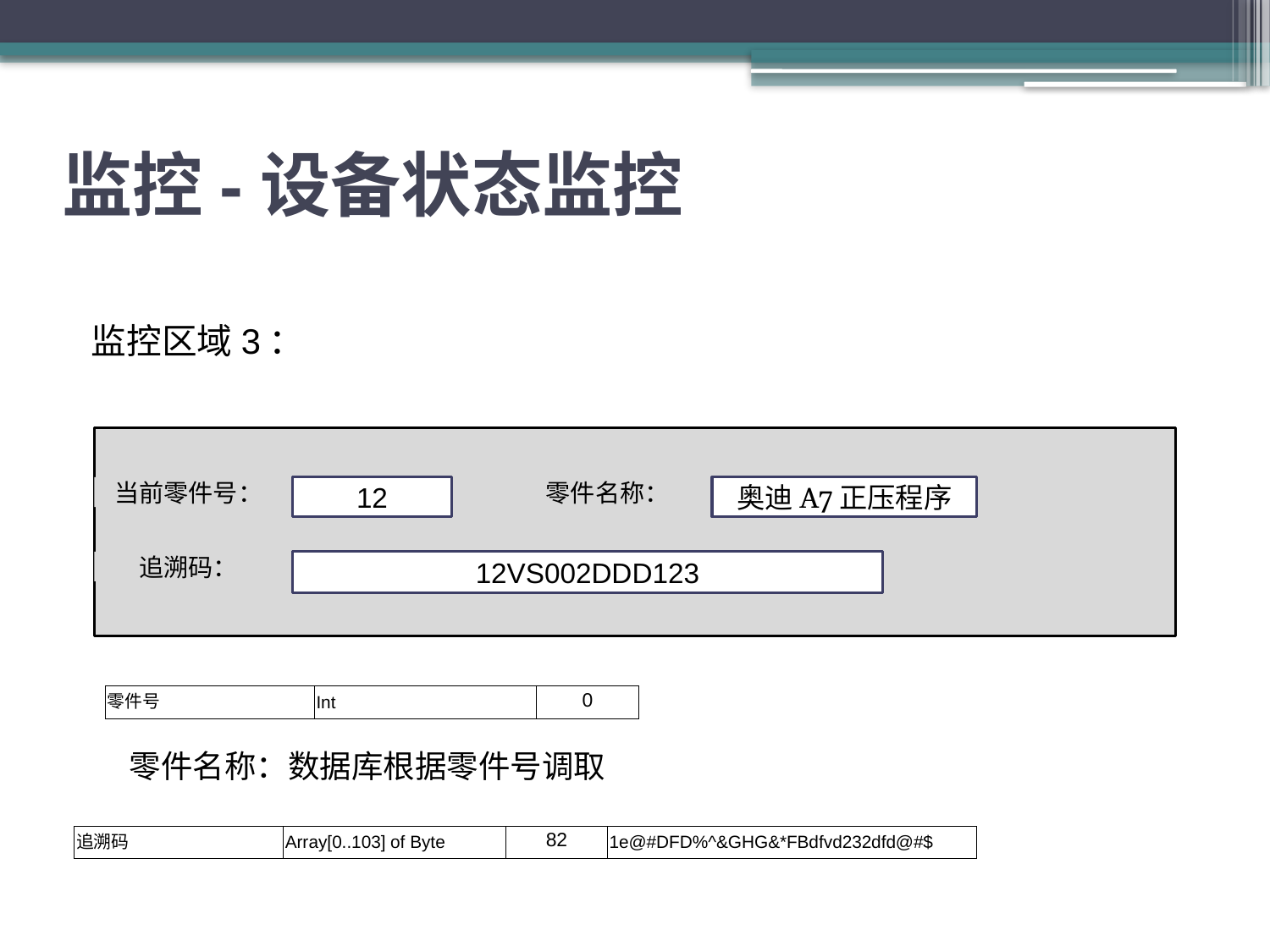

# 监控-设备状态监控
监控区域3：

12
当前零件号：
零件名称：
奥迪A7正压程序
追溯码：
12VS002DDD123
| 零件号 | Int | 0 |
| --- | --- | --- |
零件名称：数据库根据零件号调取
| 追溯码 | Array[0..103] of Byte | 82 | 1e@#DFD%^&GHG&\*FBdfvd232dfd@#$ |
| --- | --- | --- | --- |